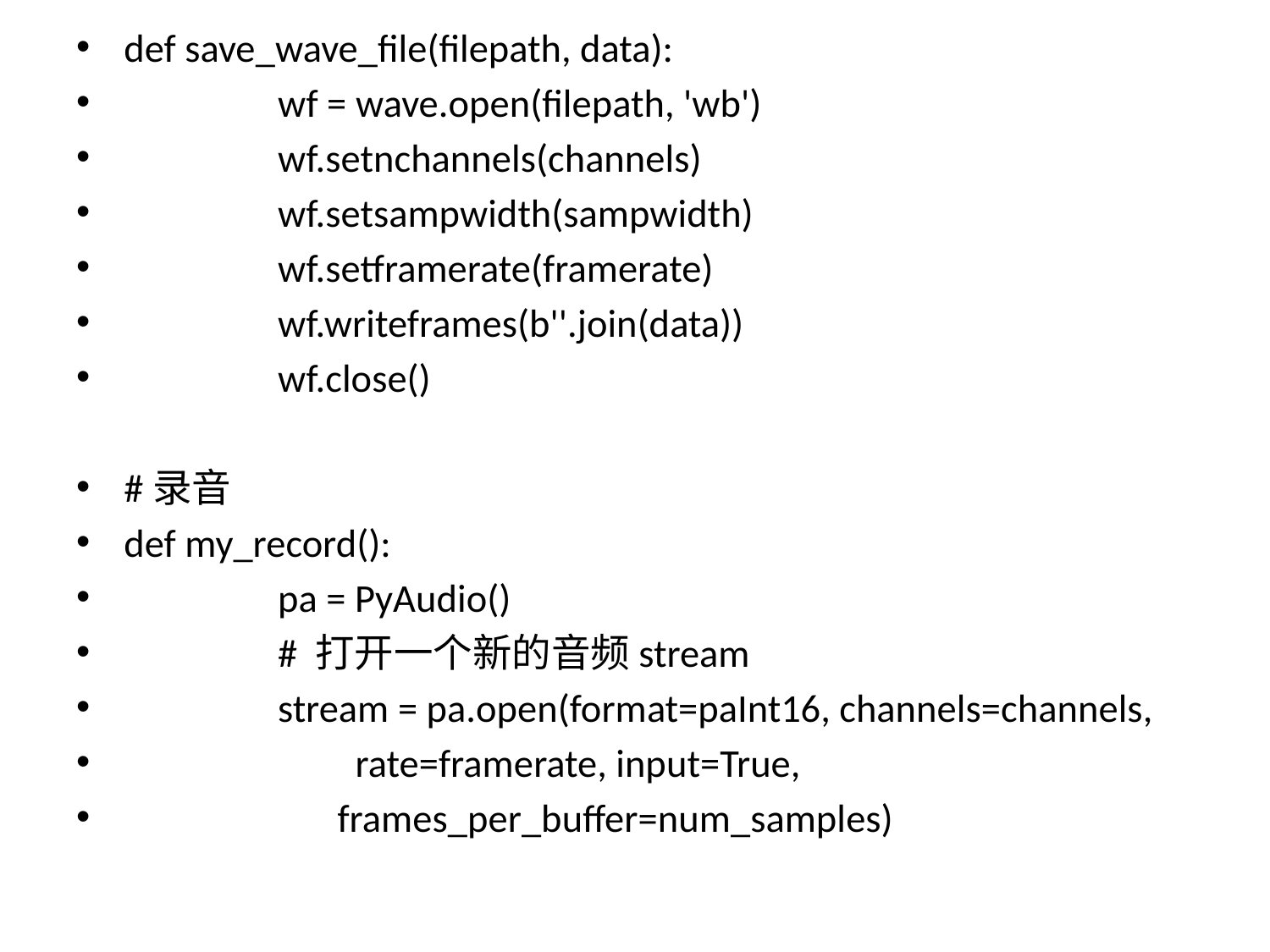

def save_wave_file(filepath, data):
	    wf = wave.open(filepath, 'wb')
	    wf.setnchannels(channels)
	    wf.setsampwidth(sampwidth)
	    wf.setframerate(framerate)
	    wf.writeframes(b''.join(data))
	    wf.close()

#录音
def my_record():
	    pa = PyAudio()
	    # 打开一个新的音频stream
	    stream = pa.open(format=paInt16, channels=channels,
                          rate=framerate, input=True,
                        frames_per_buffer=num_samples)